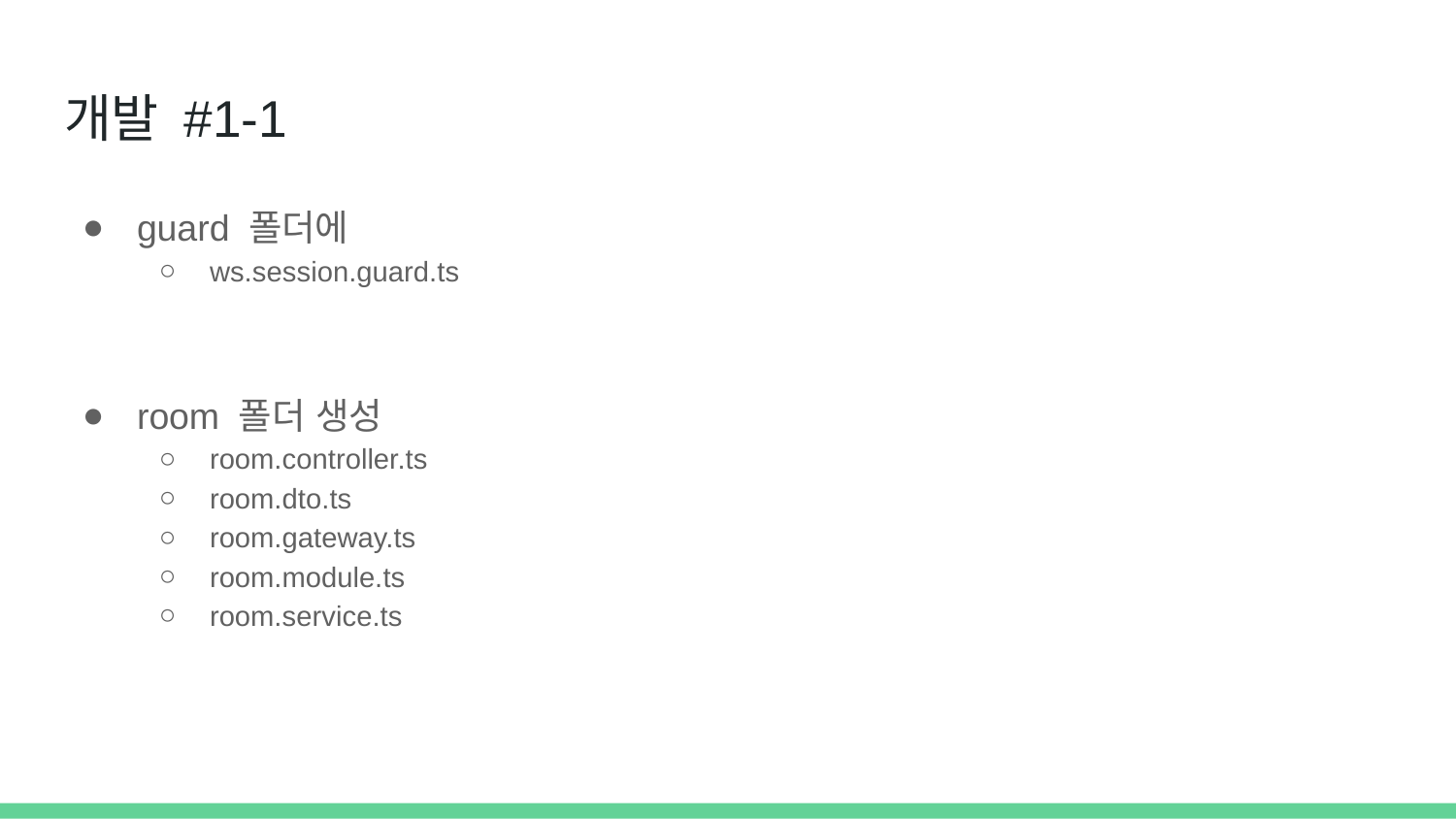

# 개발 #1-1

guard 폴더에
ws.session.guard.ts

room 폴더 생성
room.controller.ts
room.dto.ts
room.gateway.ts
room.module.ts
room.service.ts